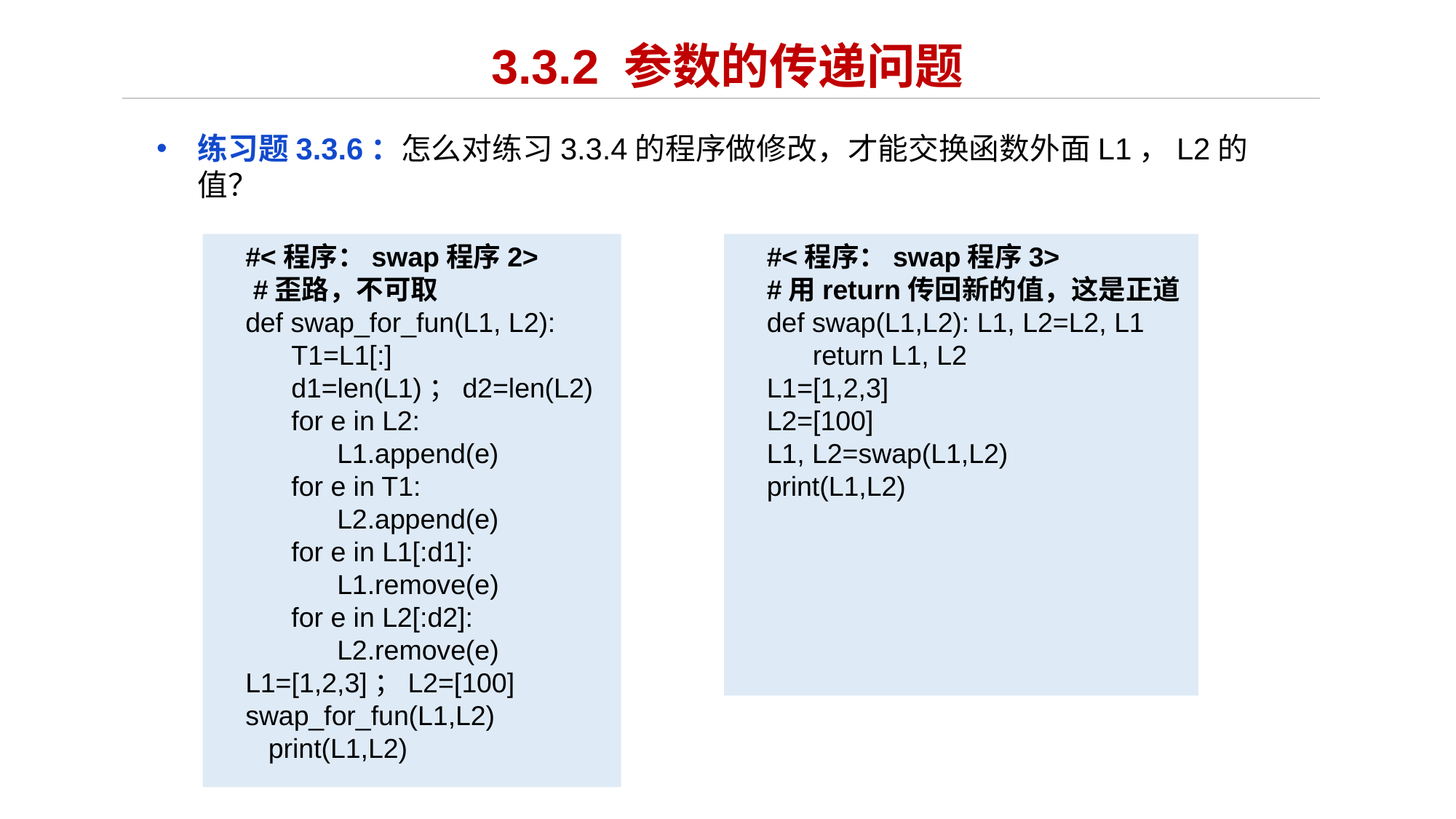

# 3.3.2 参数的传递问题
练习题3.3.6：怎么对练习3.3.4的程序做修改，才能交换函数外面L1，L2的值？
#<程序：swap程序2>
 #歪路，不可取
def swap_for_fun(L1, L2):
      T1=L1[:]
      d1=len(L1)；d2=len(L2)
      for e in L2:
            L1.append(e)
      for e in T1:
            L2.append(e)
      for e in L1[:d1]:
            L1.remove(e)
      for e in L2[:d2]:
            L2.remove(e)
L1=[1,2,3]；L2=[100]
swap_for_fun(L1,L2)
   print(L1,L2)
#<程序：swap程序3>
#用return传回新的值，这是正道
def swap(L1,L2): L1, L2=L2, L1
      return L1, L2
L1=[1,2,3]
L2=[100]
L1, L2=swap(L1,L2)
print(L1,L2)